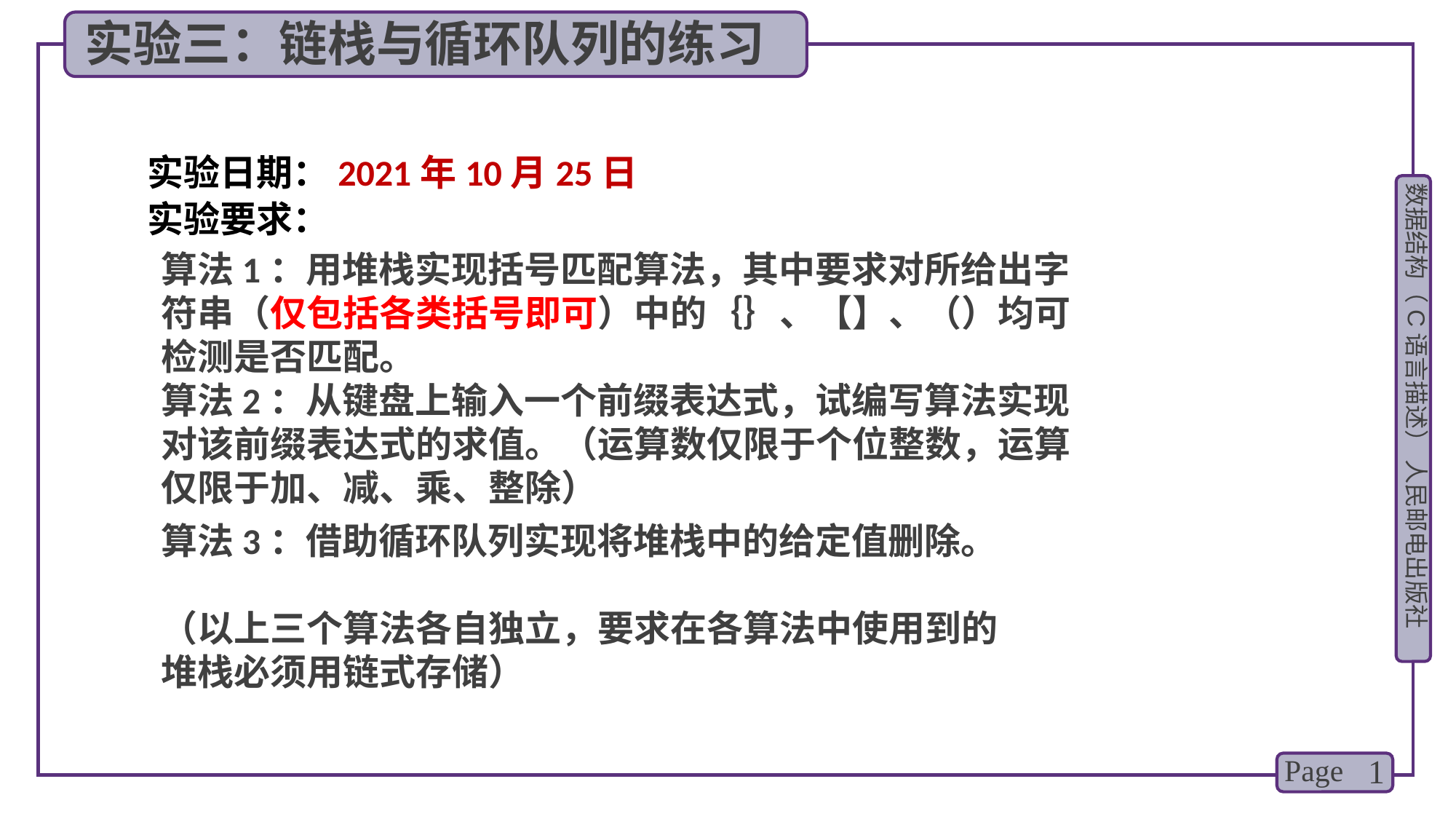

实验三：链栈与循环队列的练习

实验日期：2021年10月25日
实验要求：

算法1：用堆栈实现括号匹配算法，其中要求对所给出字符串（仅包括各类括号即可）中的｛｝、【】、（）均可检测是否匹配。
算法2：从键盘上输入一个前缀表达式，试编写算法实现对该前缀表达式的求值。（运算数仅限于个位整数，运算仅限于加、减、乘、整除）
算法3：借助循环队列实现将堆栈中的给定值删除。

（以上三个算法各自独立，要求在各算法中使用到的堆栈必须用链式存储）